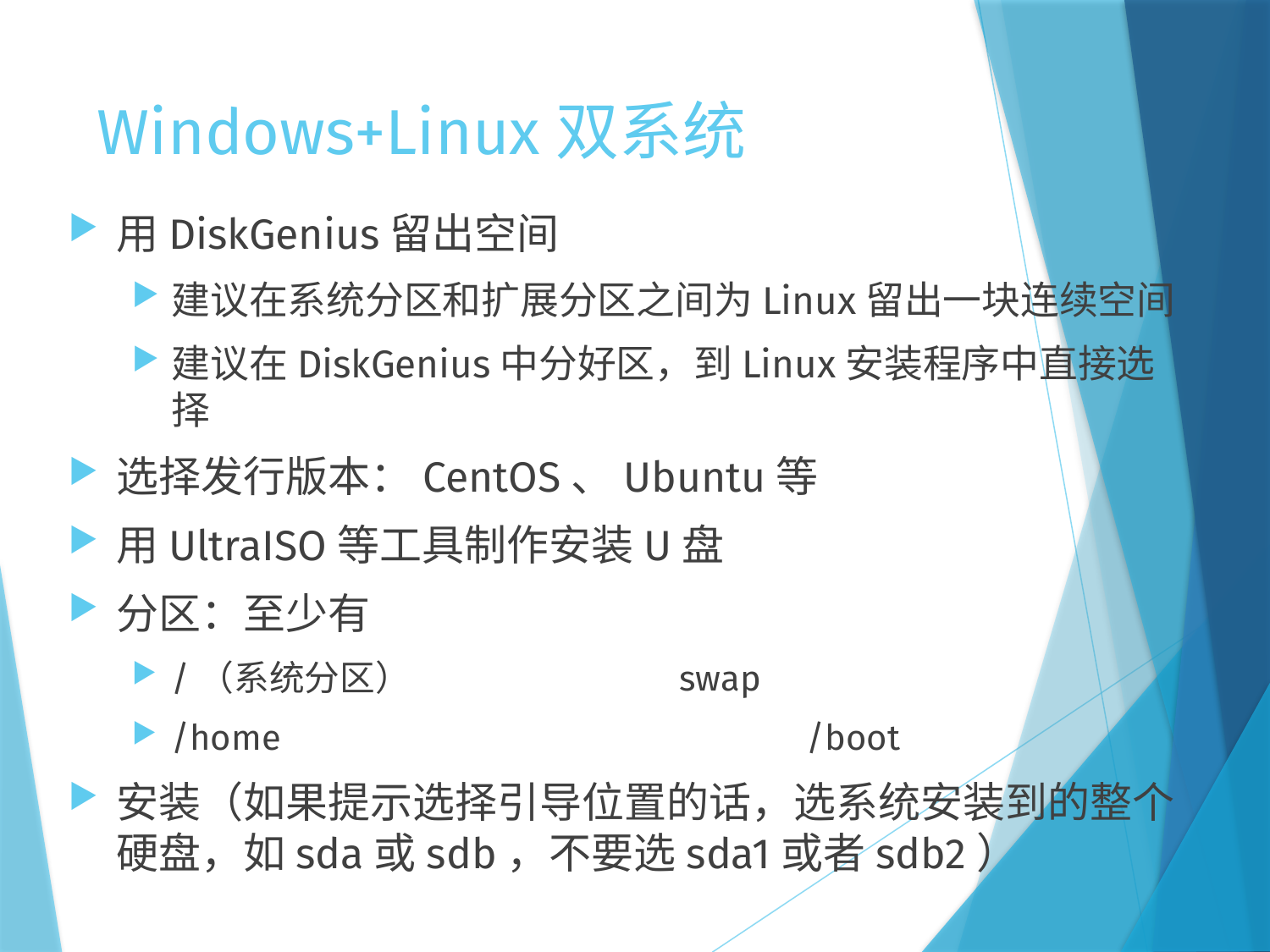

# Windows+Linux双系统
用DiskGenius留出空间
建议在系统分区和扩展分区之间为Linux留出一块连续空间
建议在DiskGenius中分好区，到Linux安装程序中直接选择
选择发行版本：CentOS、Ubuntu等
用UltraISO等工具制作安装U盘
分区：至少有
/（系统分区）			swap
/home					/boot
安装（如果提示选择引导位置的话，选系统安装到的整个硬盘，如sda或sdb，不要选sda1或者sdb2）